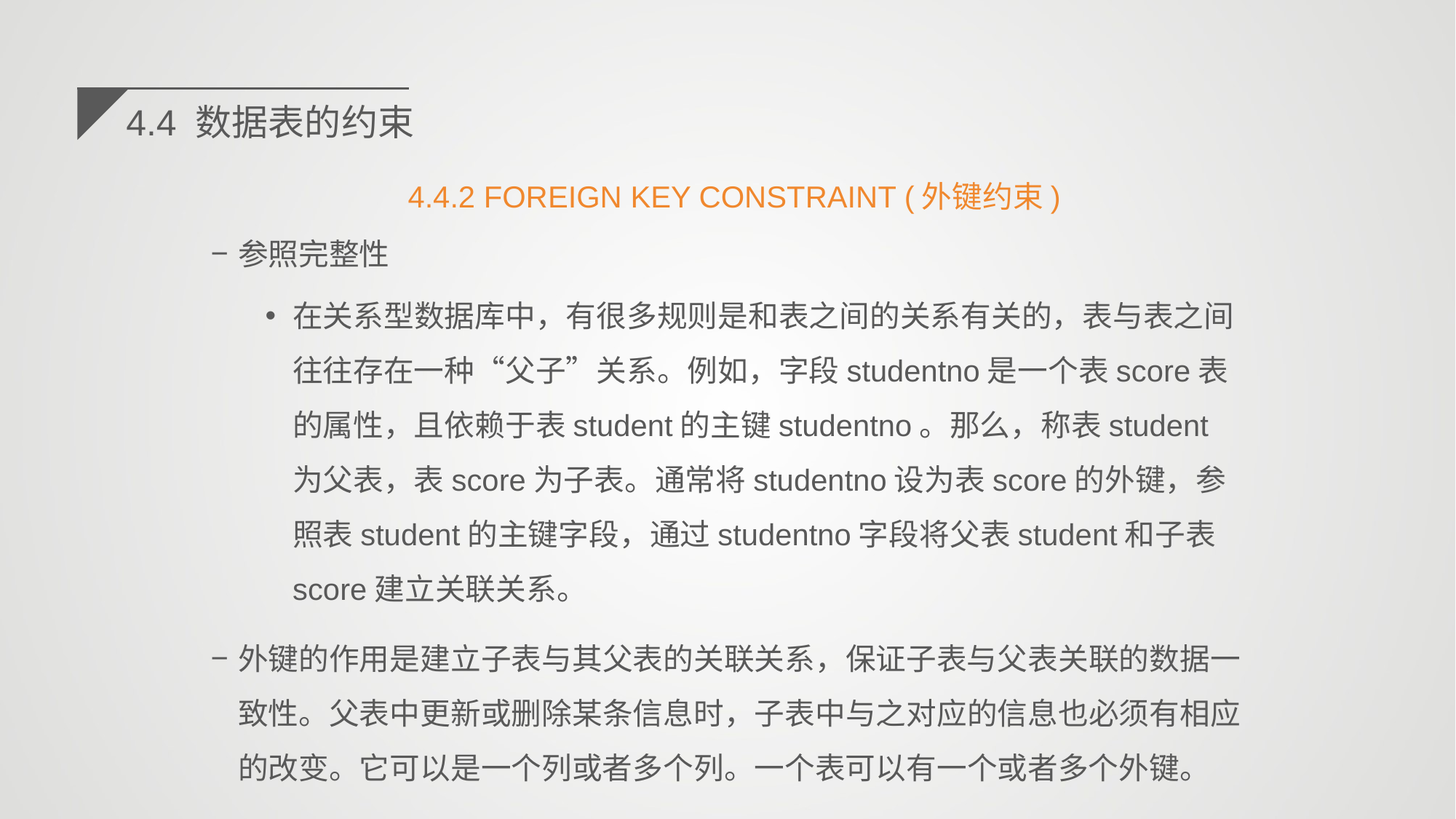

4.4 数据表的约束

4.4.2 FOREIGN KEY CONSTRAINT (外键约束)
参照完整性
在关系型数据库中，有很多规则是和表之间的关系有关的，表与表之间往往存在一种“父子”关系。例如，字段studentno是一个表score表的属性，且依赖于表student的主键studentno。那么，称表student为父表，表score为子表。通常将studentno设为表score的外键，参照表student的主键字段，通过studentno字段将父表student和子表score建立关联关系。
外键的作用是建立子表与其父表的关联关系，保证子表与父表关联的数据一致性。父表中更新或删除某条信息时，子表中与之对应的信息也必须有相应的改变。它可以是一个列或者多个列。一个表可以有一个或者多个外键。